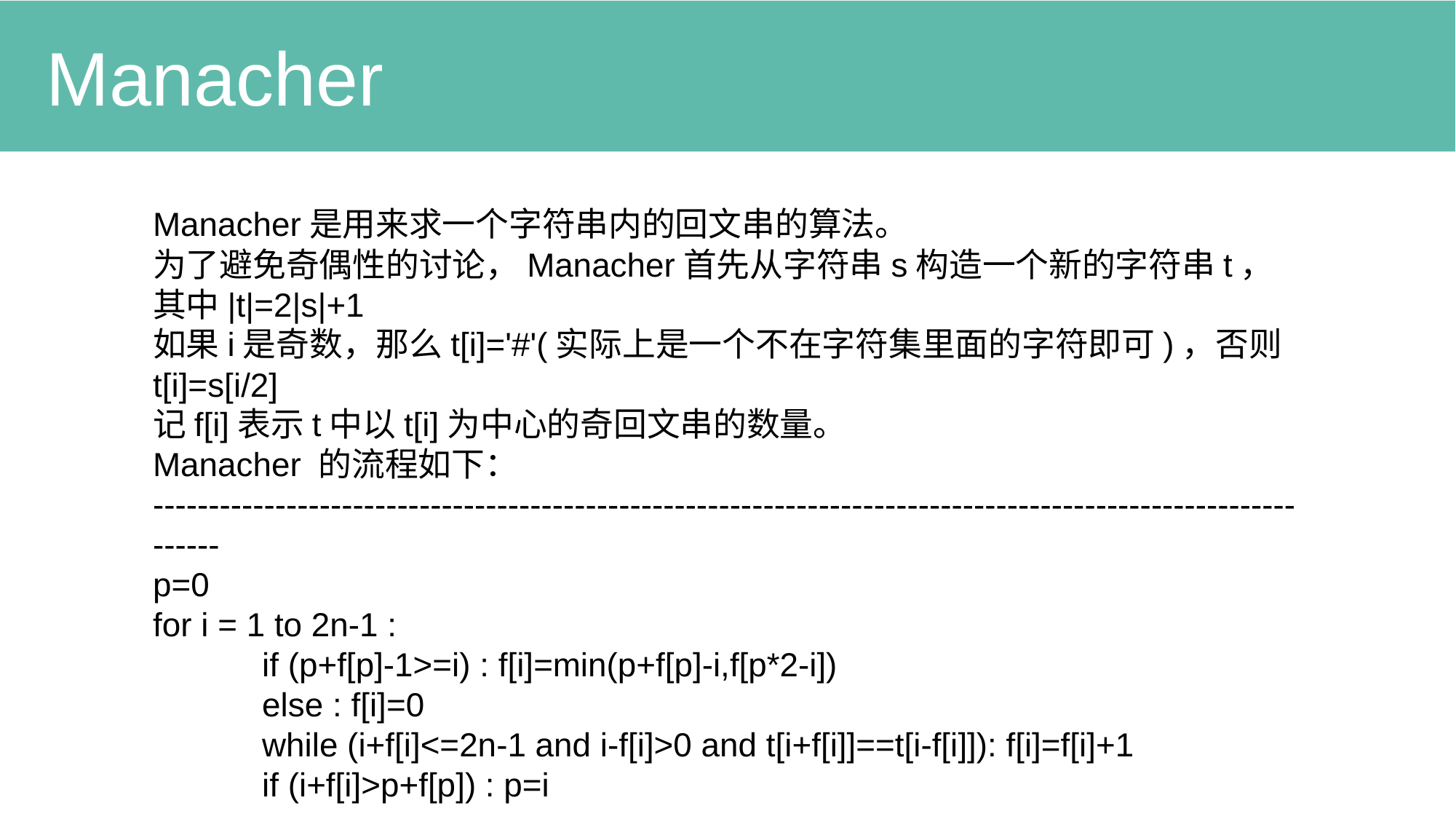

Manacher
Manacher是用来求一个字符串内的回文串的算法。
为了避免奇偶性的讨论，Manacher首先从字符串s构造一个新的字符串t，其中|t|=2|s|+1
如果i是奇数，那么t[i]='#'(实际上是一个不在字符集里面的字符即可)，否则t[i]=s[i/2]
记f[i]表示t中以t[i]为中心的奇回文串的数量。
Manacher 的流程如下：
-------------------------------------------------------------------------------------------------------------
p=0
for i = 1 to 2n-1 :
	if (p+f[p]-1>=i) : f[i]=min(p+f[p]-i,f[p*2-i])
	else : f[i]=0
	while (i+f[i]<=2n-1 and i-f[i]>0 and t[i+f[i]]==t[i-f[i]]): f[i]=f[i]+1
	if (i+f[i]>p+f[p]) : p=i
-------------------------------------------------------------------------------------------------------------